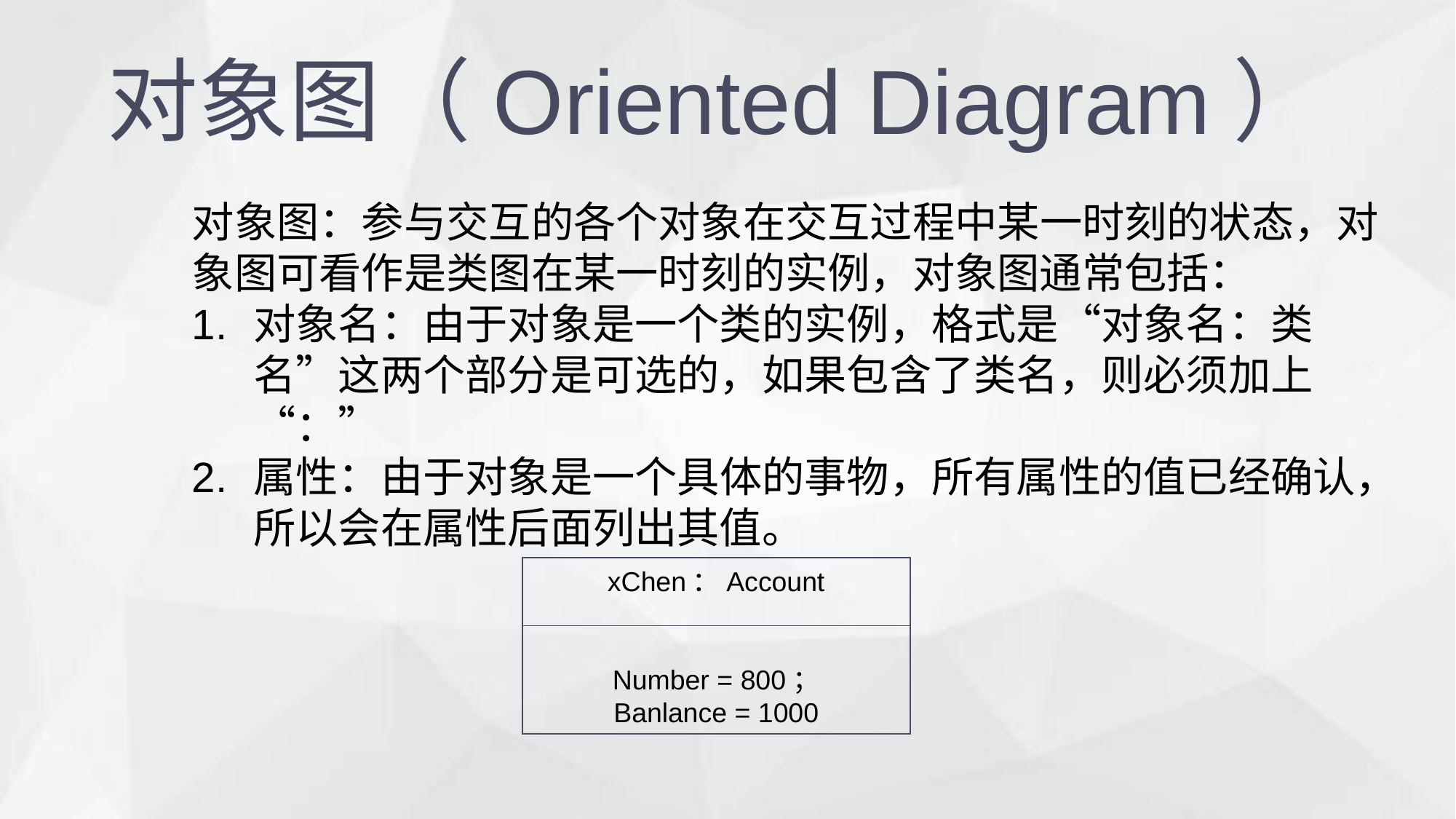

对象图（Oriented Diagram）

对象图：参与交互的各个对象在交互过程中某一时刻的状态，对象图可看作是类图在某一时刻的实例，对象图通常包括：
对象名：由于对象是一个类的实例，格式是“对象名：类名”这两个部分是可选的，如果包含了类名，则必须加上“：”
属性：由于对象是一个具体的事物，所有属性的值已经确认，所以会在属性后面列出其值。
xChen：Account

Number = 800；
Banlance = 1000